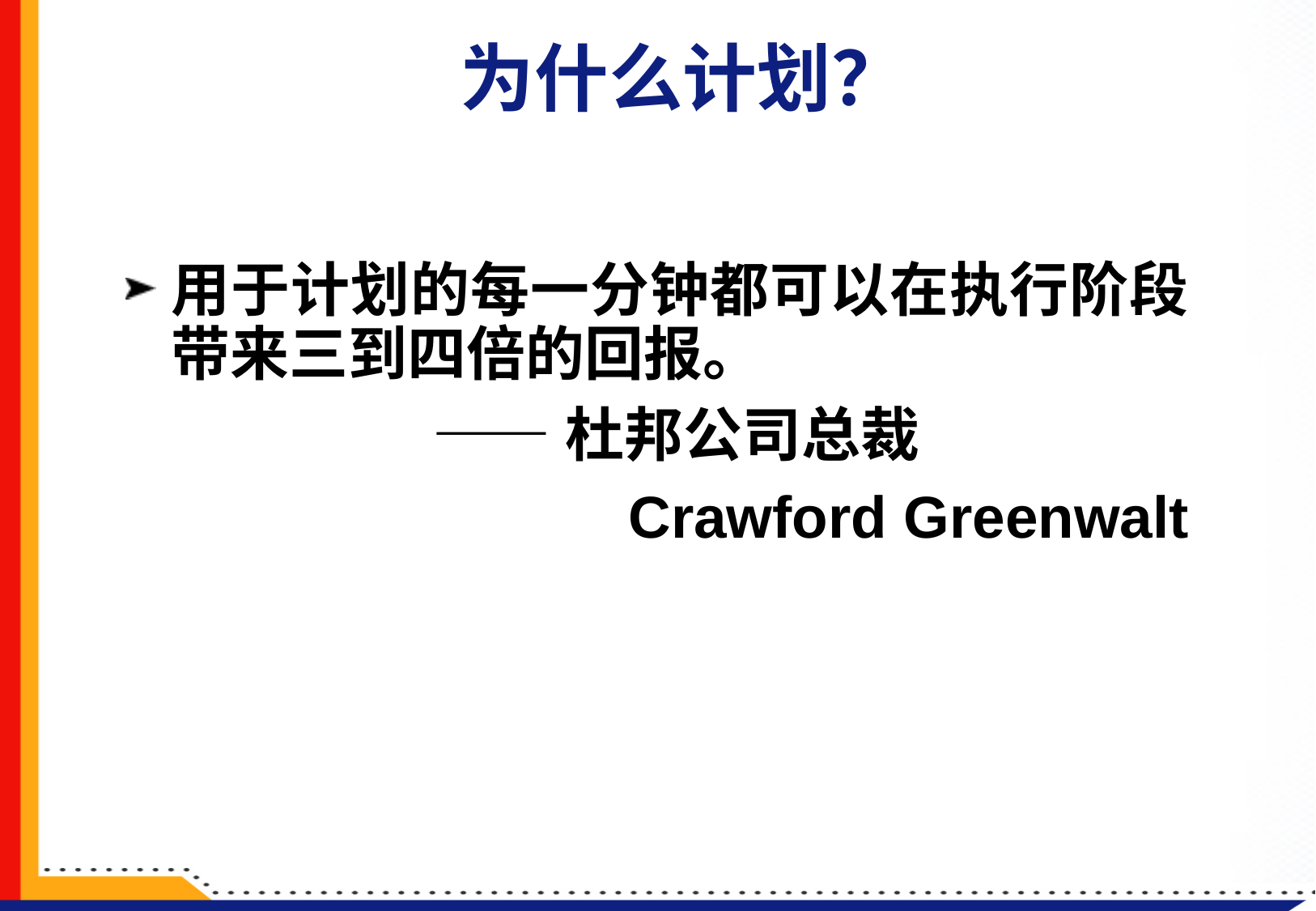

# 为什么计划？
用于计划的每一分钟都可以在执行阶段带来三到四倍的回报。
                       ——杜邦公司总裁
Crawford Greenwalt